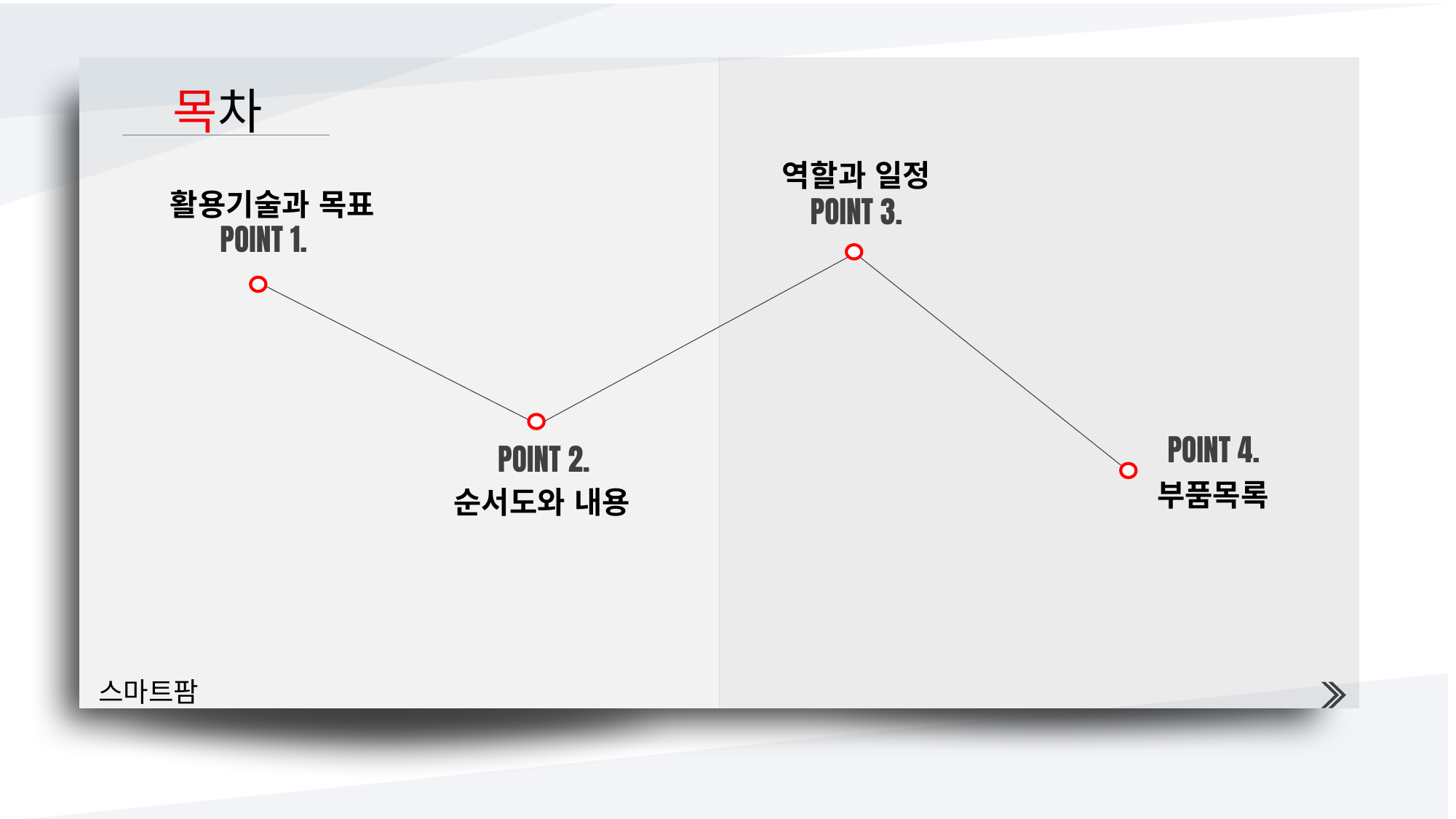

목차
역할과 일정
활용기술과 목표
POINT 3.
POINT 1.

POINT 4.
POINT 2.
부품목록
순서도와 내용
스마트팜